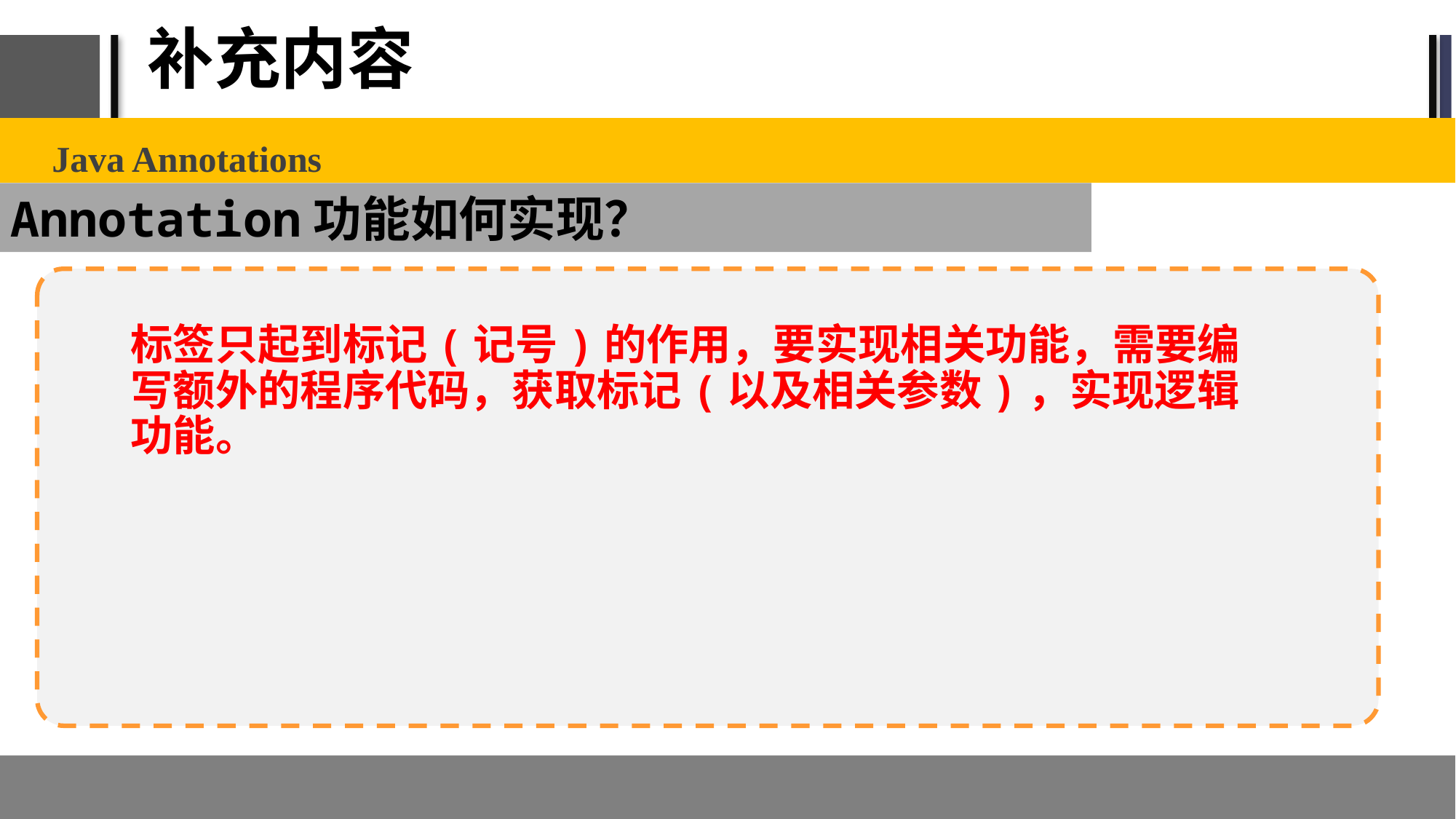

# 补充内容

Java Annotations
Annotation功能如何实现？

标签只起到标记(记号)的作用，要实现相关功能，需要编写额外的程序代码，获取标记(以及相关参数)，实现逻辑功能。